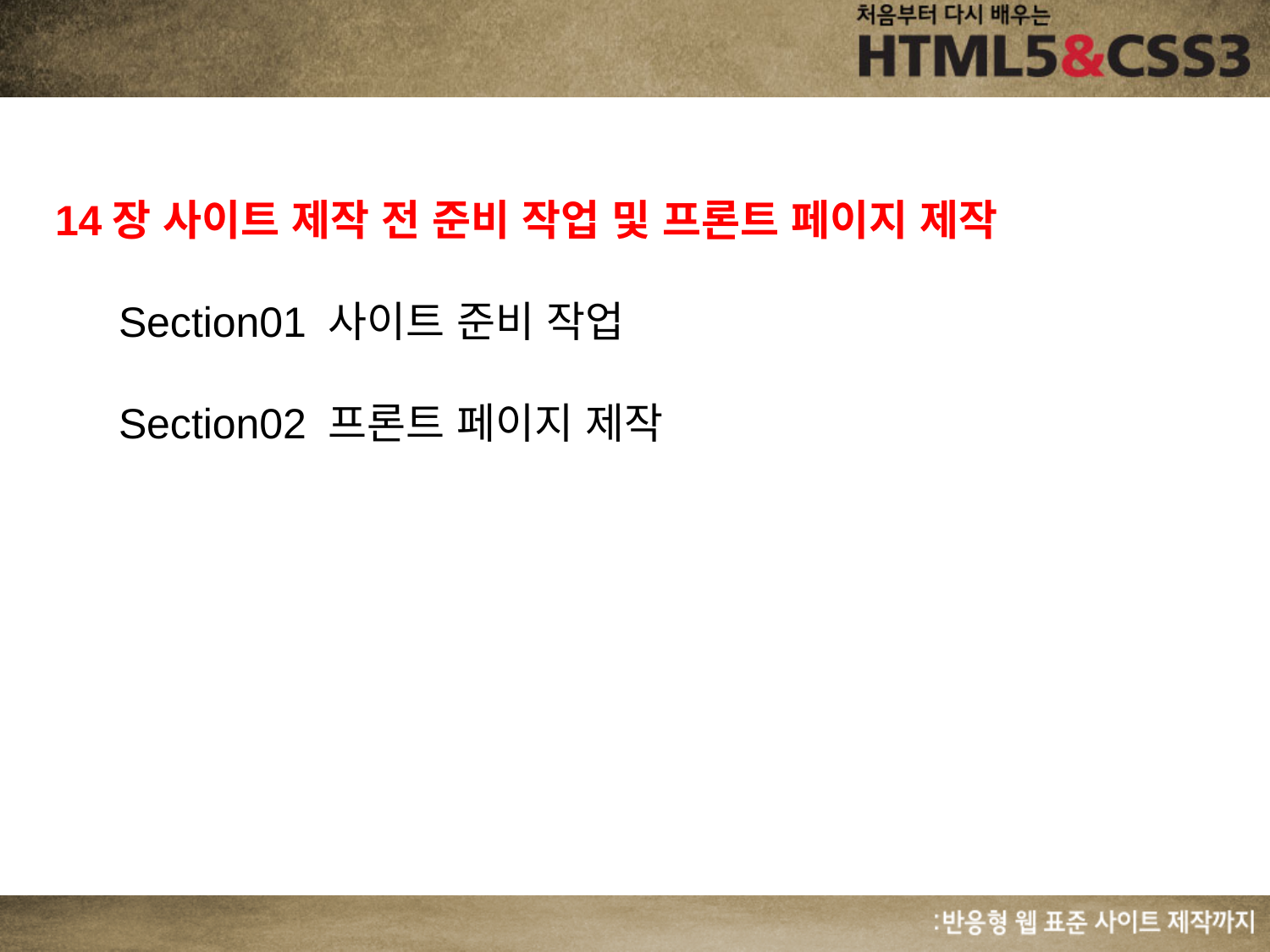

14장 사이트 제작 전 준비 작업 및 프론트 페이지 제작
Section01 사이트 준비 작업
Section02 프론트 페이지 제작